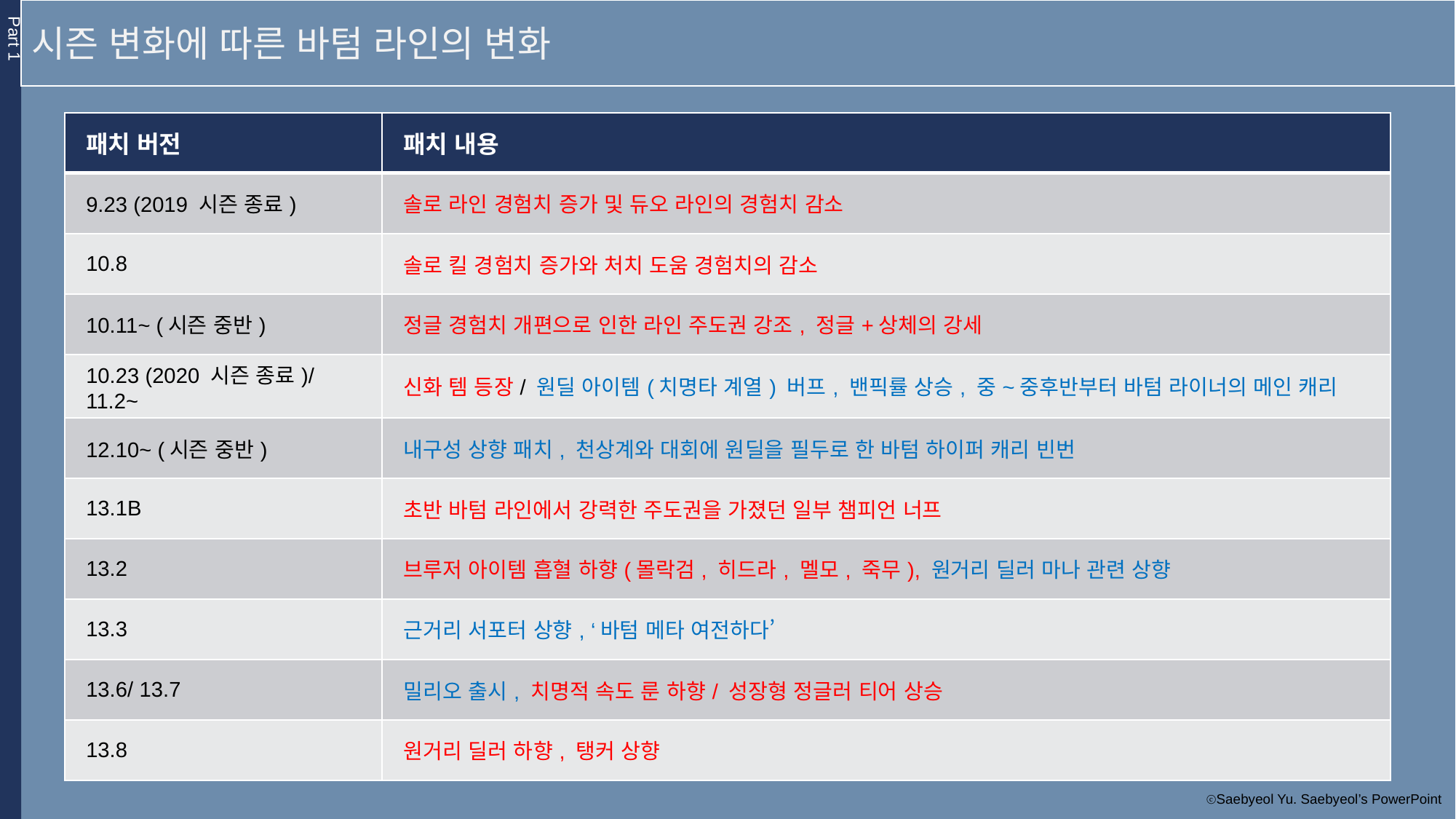

Part 1
시즌 변화에 따른 바텀 라인의 변화
| 패치 버전 | 패치 내용 |
| --- | --- |
| 9.23 (2019 시즌 종료) | 솔로 라인 경험치 증가 및 듀오 라인의 경험치 감소 |
| 10.8 | 솔로 킬 경험치 증가와 처치 도움 경험치의 감소 |
| 10.11~ (시즌 중반) | 정글 경험치 개편으로 인한 라인 주도권 강조, 정글+상체의 강세 |
| 10.23 (2020 시즌 종료)/ 11.2~ | 신화 템 등장/ 원딜 아이템(치명타 계열) 버프, 밴픽률 상승, 중~중후반부터 바텀 라이너의 메인 캐리 |
| 12.10~ (시즌 중반) | 내구성 상향 패치, 천상계와 대회에 원딜을 필두로 한 바텀 하이퍼 캐리 빈번 |
| 13.1B | 초반 바텀 라인에서 강력한 주도권을 가졌던 일부 챔피언 너프 |
| 13.2 | 브루저 아이템 흡혈 하향(몰락검, 히드라, 멜모, 죽무), 원거리 딜러 마나 관련 상향 |
| 13.3 | 근거리 서포터 상향, ‘바텀 메타 여전하다’ |
| 13.6/ 13.7 | 밀리오 출시, 치명적 속도 룬 하향/ 성장형 정글러 티어 상승 |
| 13.8 | 원거리 딜러 하향, 탱커 상향 |